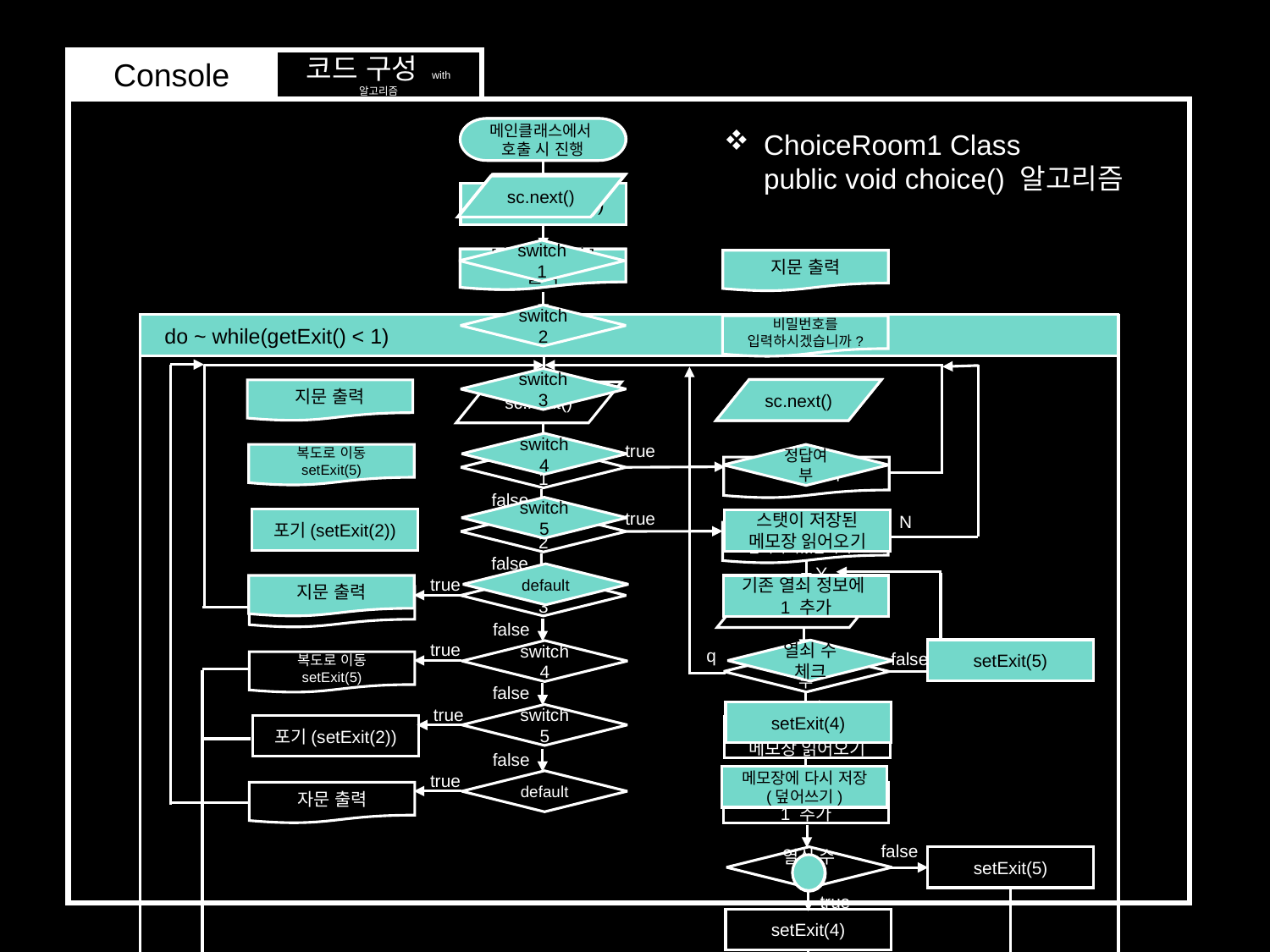

Console
코드 구성 with 알고리즘

메인클래스에서 호출 시 진행
ChoiceRoom1 Class
public void choice() 알고리즘
sleep(int time)
[행동 선택지] 출력

do ~ while(getExit() < 1)
sc.next()
true
switch1
자문 출력
false
true
N
switch2
비밀번호를 입력하시겠습니까?
false
Y
true
switch3
자문 출력
sc.next()
false
true
q
switch4
false
정답여부
복도로 이동
setExit(5)
false
true
true
switch5
포기(setExit(2))
스탯이 저장된 메모장 읽어오기
false
true
default
기존 열쇠 정보에
1 추가
자문 출력
false
setExit(5)
열쇠 수 체크
true
setExit(4)
메모장에 다시 저장
(덮어쓰기)

Main으로 돌아감
메인클래스에서
호출 시 진행
sc.next()
sc.next()
sc.next()
sc.next()
sleep(int time)
switch1
[행동 선택지] 출력
지문 출력
switch2
  do ~ while(getExit() < 1)
비밀번호를 입력하시겠습니까?
switch3
sc.next()
sc.next()
지문 출력
switch4
복도로 이동
setExit(5)
정답여부
switch5
포기(setExit(2))
스탯이 저장된 메모장 읽어오기
default
기존 열쇠 정보에
1 추가
지문 출력
setExit(5)
열쇠 수 체크
setExit(4)
메모장에 다시 저장
(덮어쓰기)